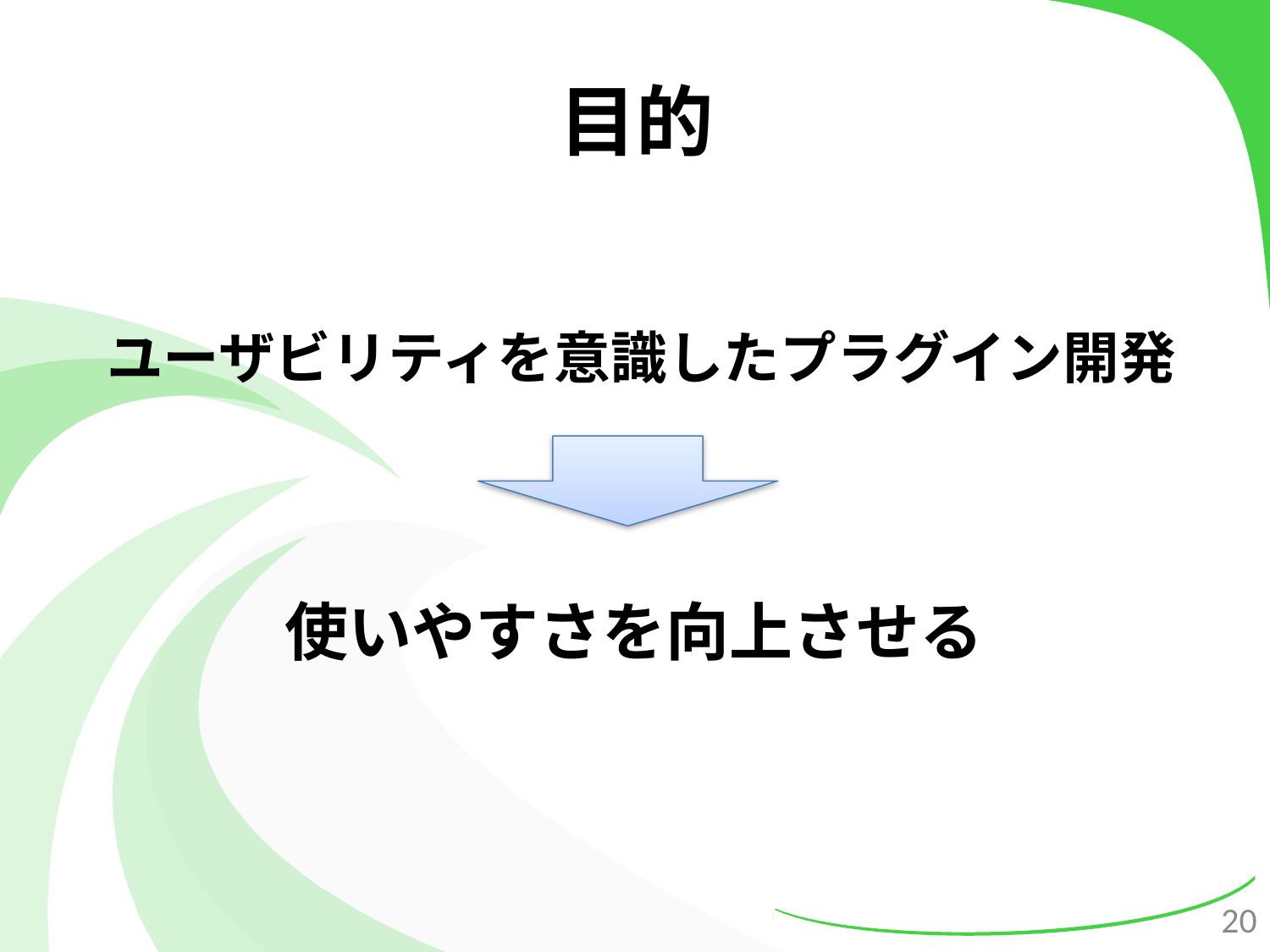

目的
ユーザビリティを意識したプラグイン開発

使いやすさを向上させる
20